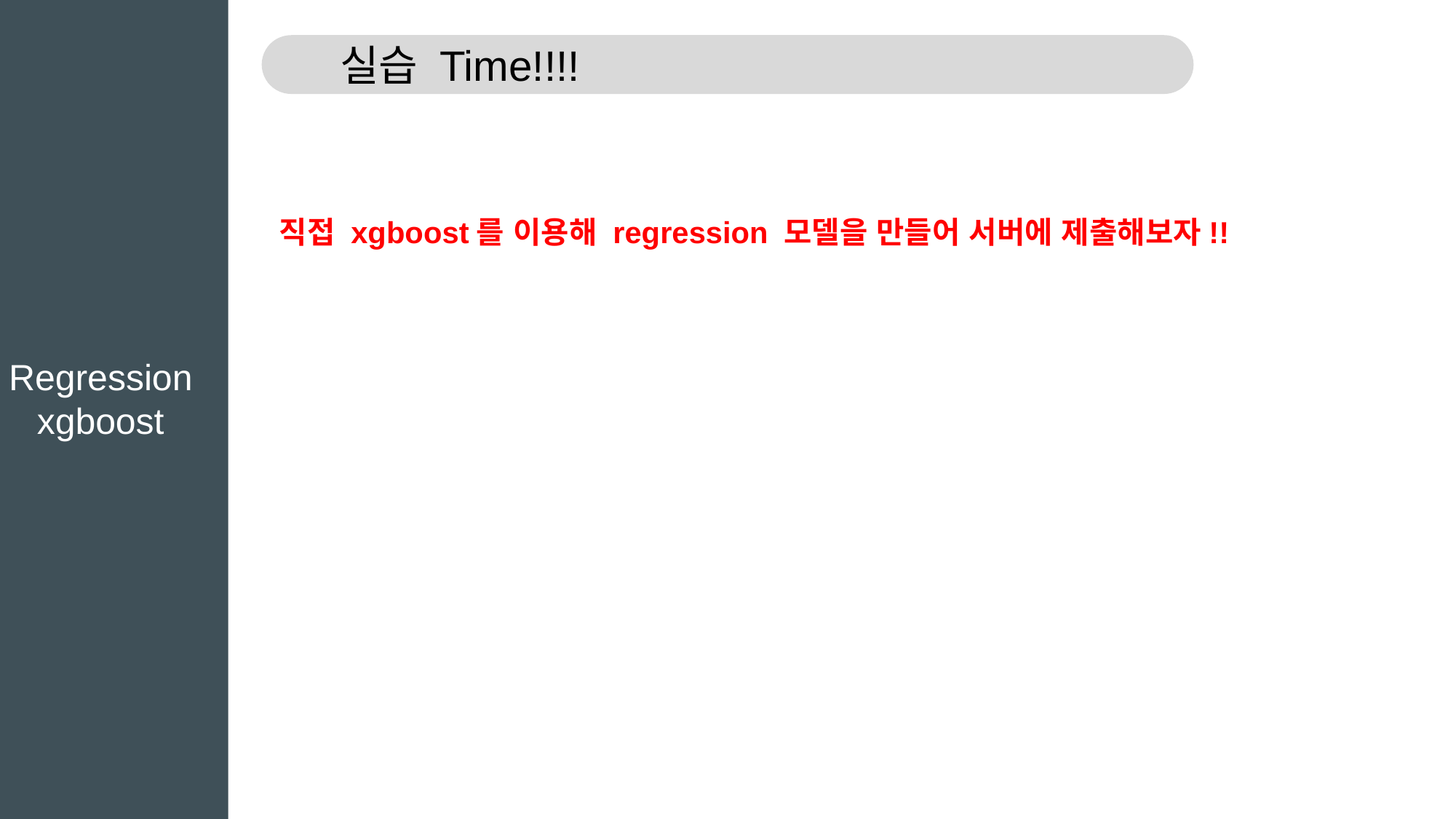

실습 Time!!!!

직접 xgboost를 이용해 regression 모델을 만들어 서버에 제출해보자!!
Regression
xgboost